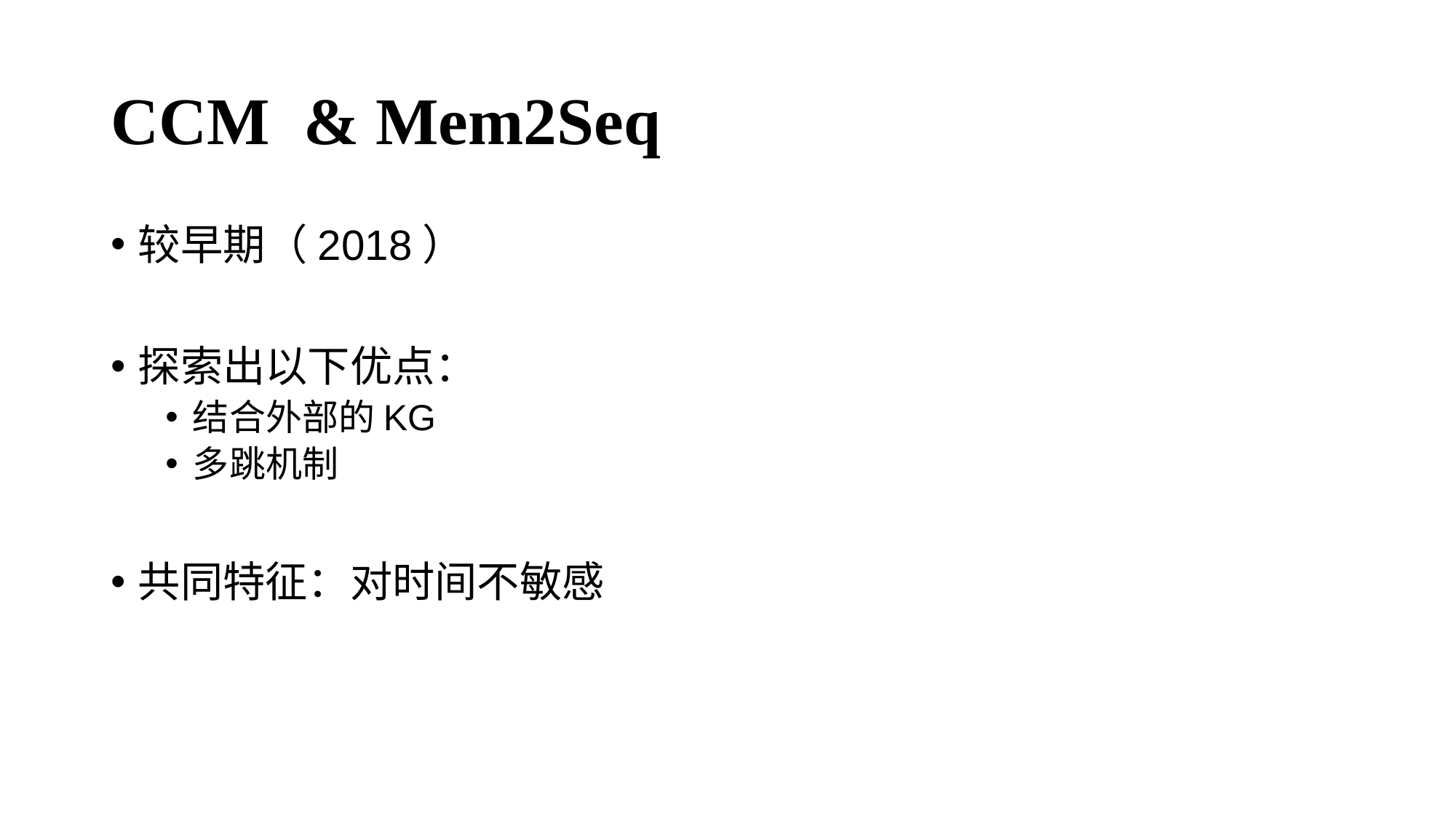

# CCM  & Mem2Seq
较早期（2018）

探索出以下优点：
结合外部的KG
多跳机制

共同特征：对时间不敏感